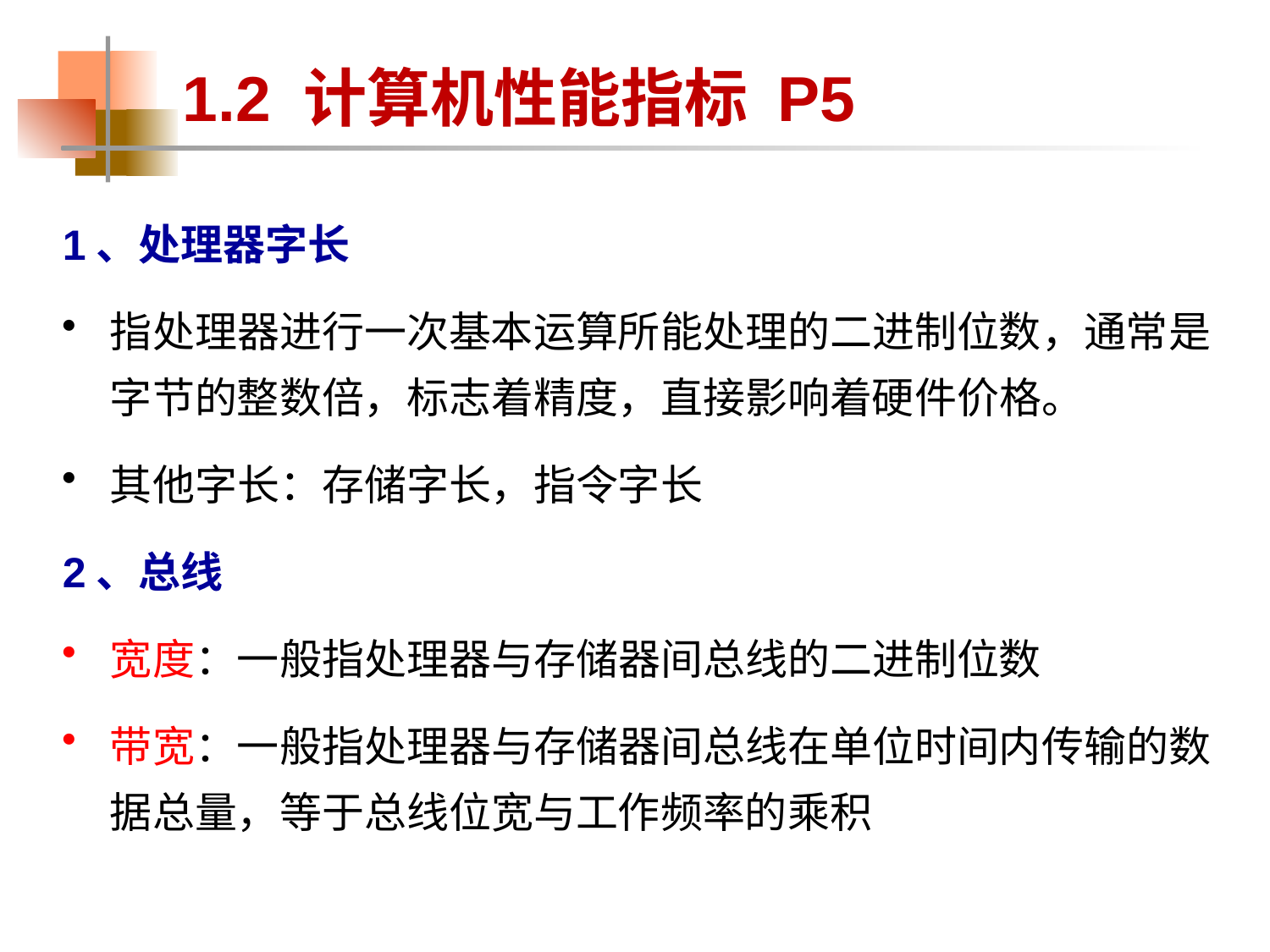

1.2 计算机性能指标 P5
1、处理器字长
指处理器进行一次基本运算所能处理的二进制位数，通常是字节的整数倍，标志着精度，直接影响着硬件价格。
其他字长：存储字长，指令字长
2、总线
宽度：一般指处理器与存储器间总线的二进制位数
带宽：一般指处理器与存储器间总线在单位时间内传输的数据总量，等于总线位宽与工作频率的乘积